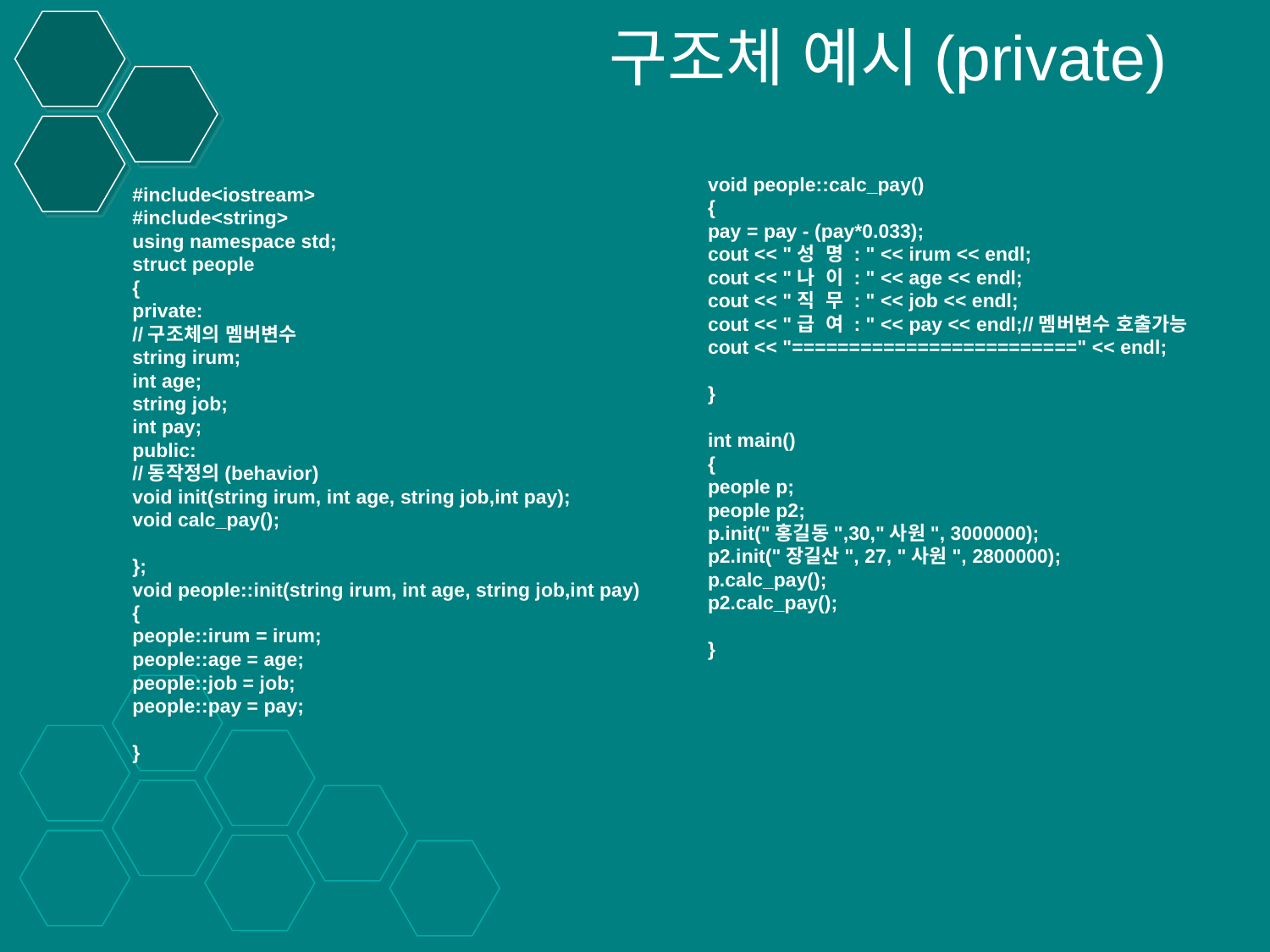

# 구조체 예시(private)
void people::calc_pay()
{
pay = pay - (pay*0.033);
cout << "성  명 : " << irum << endl;
cout << "나  이 : " << age << endl;
cout << "직  무 : " << job << endl;
cout << "급  여 : " << pay << endl;//멤버변수 호출가능
cout << "=========================" << endl;

}

int main()
{
people p;
people p2;
p.init("홍길동",30,"사원", 3000000);
p2.init("장길산", 27, "사원", 2800000);
p.calc_pay();
p2.calc_pay();

}

#include<iostream>
#include<string>
using namespace std;
struct people
{
private:
//구조체의 멤버변수
string irum;
int age;
string job;
int pay;
public:
//동작정의(behavior)
void init(string irum, int age, string job,int pay);
void calc_pay();

};
void people::init(string irum, int age, string job,int pay)
{
people::irum = irum;
people::age = age;
people::job = job;
people::pay = pay;

}